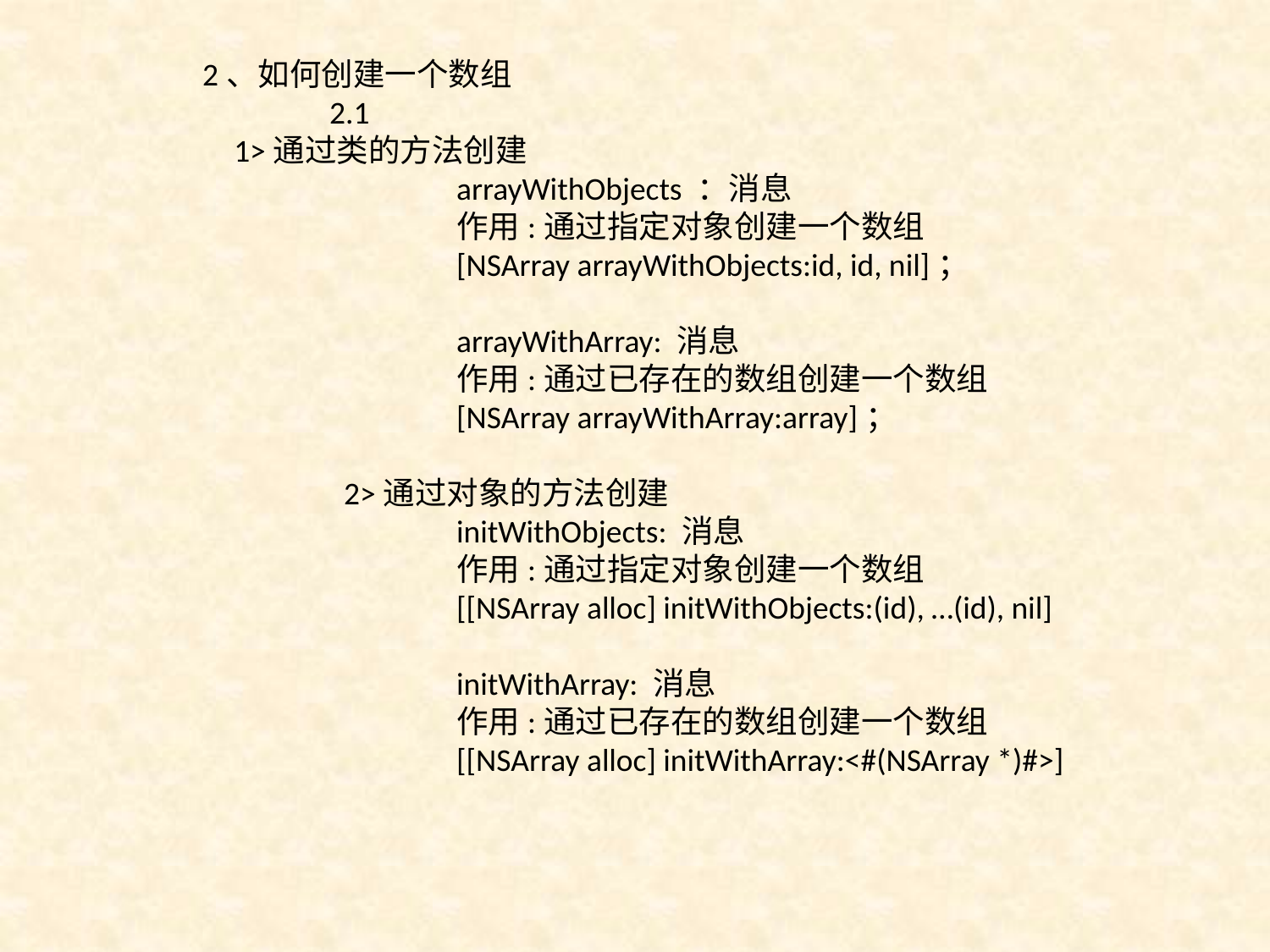

2、如何创建一个数组
		2.1
                      1>通过类的方法创建
			arrayWithObjects ：消息
			作用:通过指定对象创建一个数组
			[NSArray arrayWithObjects:id, id, nil]；

			arrayWithArray: 消息
			作用:通过已存在的数组创建一个数组
			[NSArray arrayWithArray:array]；

		  2>通过对象的方法创建
			initWithObjects: 消息
			作用:通过指定对象创建一个数组
			[[NSArray alloc] initWithObjects:(id), …(id), nil]

			initWithArray: 消息
			作用:通过已存在的数组创建一个数组
			[[NSArray alloc] initWithArray:<#(NSArray *)#>]